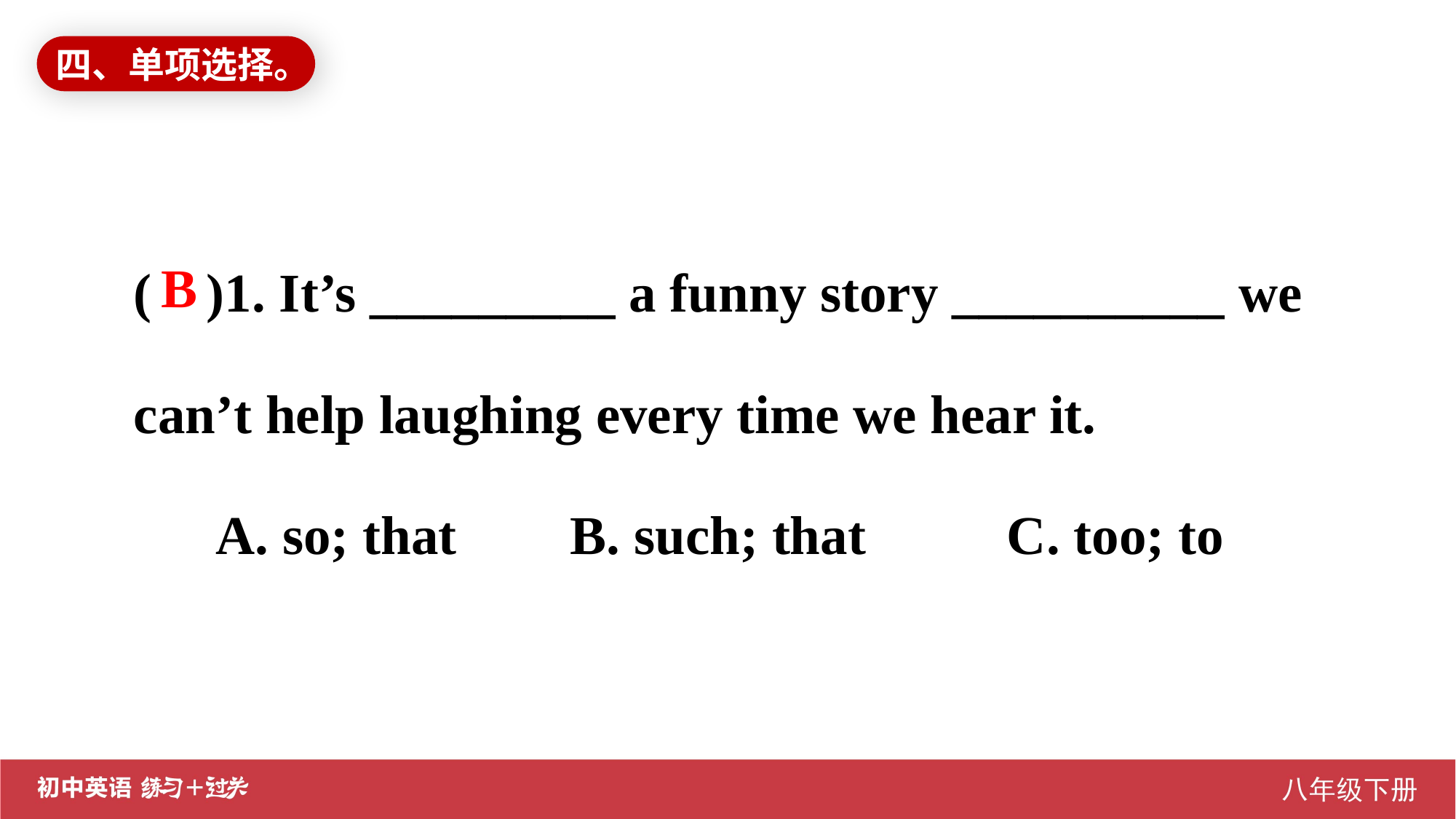

四、单项选择。
(    )1. It’s _________ a funny story __________ we can’t help laughing every time we hear it.
      A. so; that		B. such; that		C. too; to
B